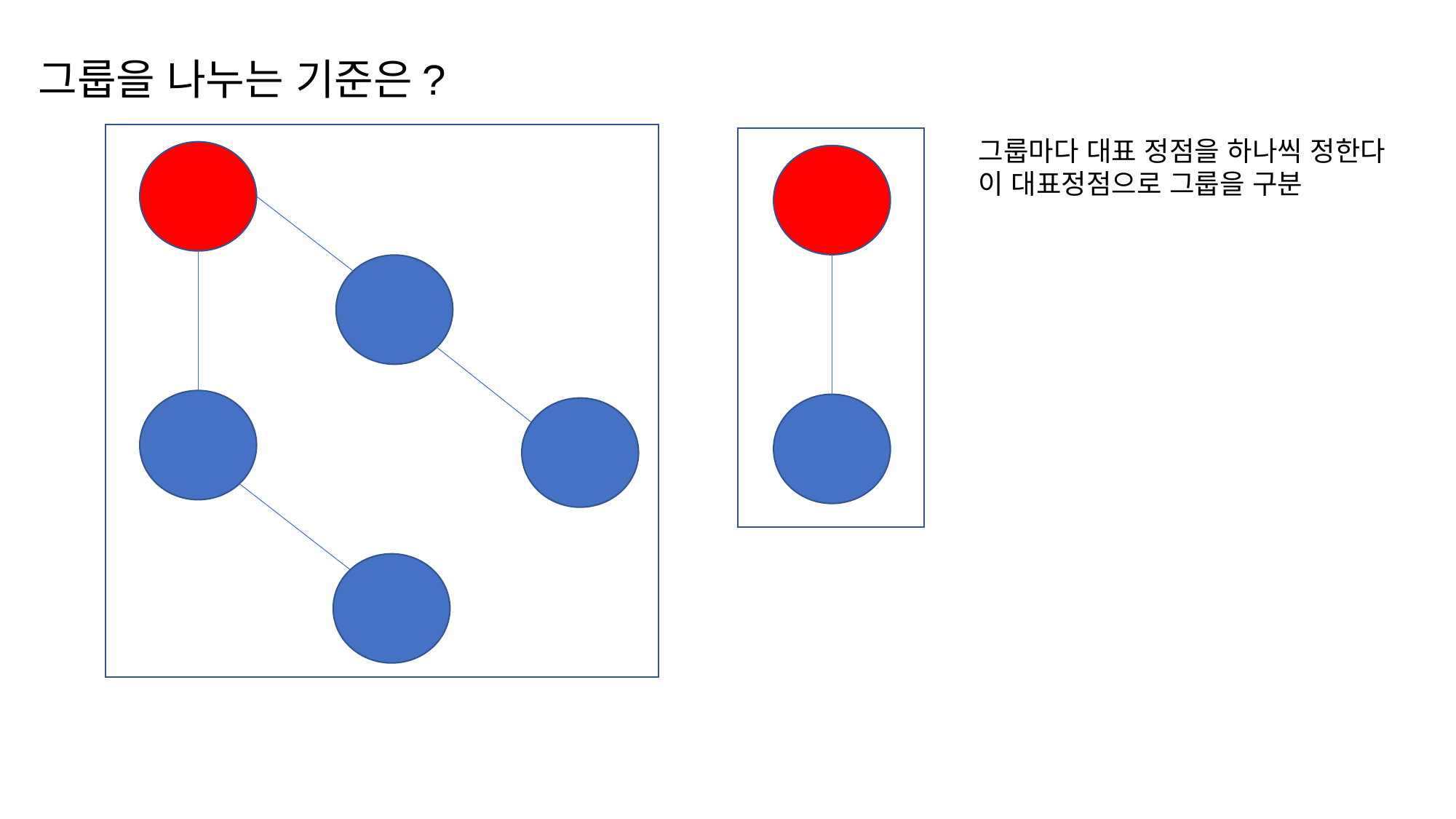

# 그룹을 나누는 기준은?

그룹마다 대표 정점을 하나씩 정한다
이 대표정점으로 그룹을 구분